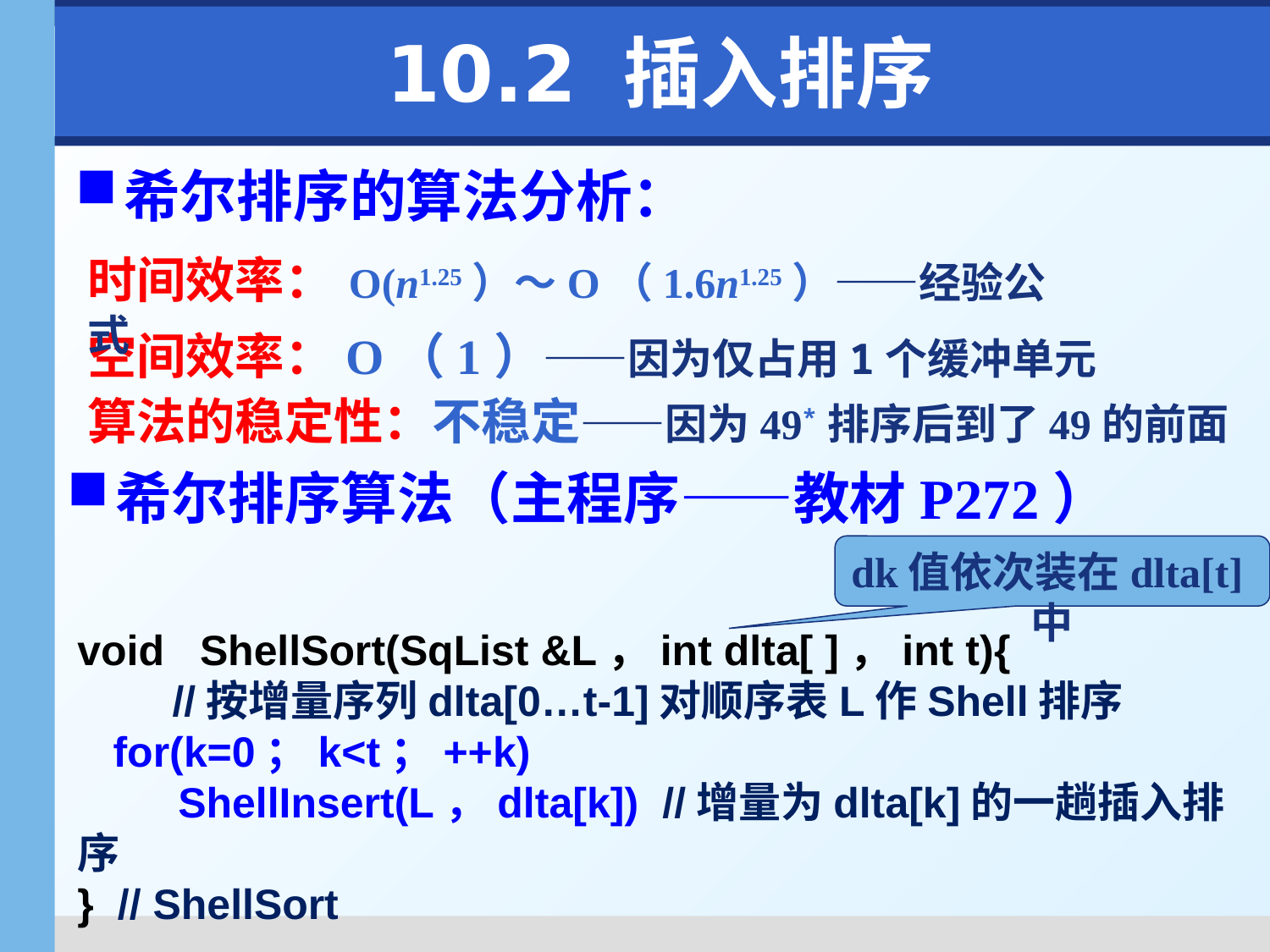

# 10.2 插入排序
希尔排序的算法分析：
时间效率： O(n1.25）～O（1.6n1.25）——经验公式
空间效率：O（1）——因为仅占用1个缓冲单元
算法的稳定性：不稳定——因为49*排序后到了49的前面
希尔排序算法（主程序——教材P272）

dk值依次装在dlta[t]中
void   ShellSort(SqList &L，int dlta[ ]，int t){
        //按增量序列dlta[0…t-1]对顺序表L作Shell排序
   for(k=0；k<t；++k)
    　ShellInsert(L，dlta[k])  //增量为dlta[k]的一趟插入排序
}  // ShellSort